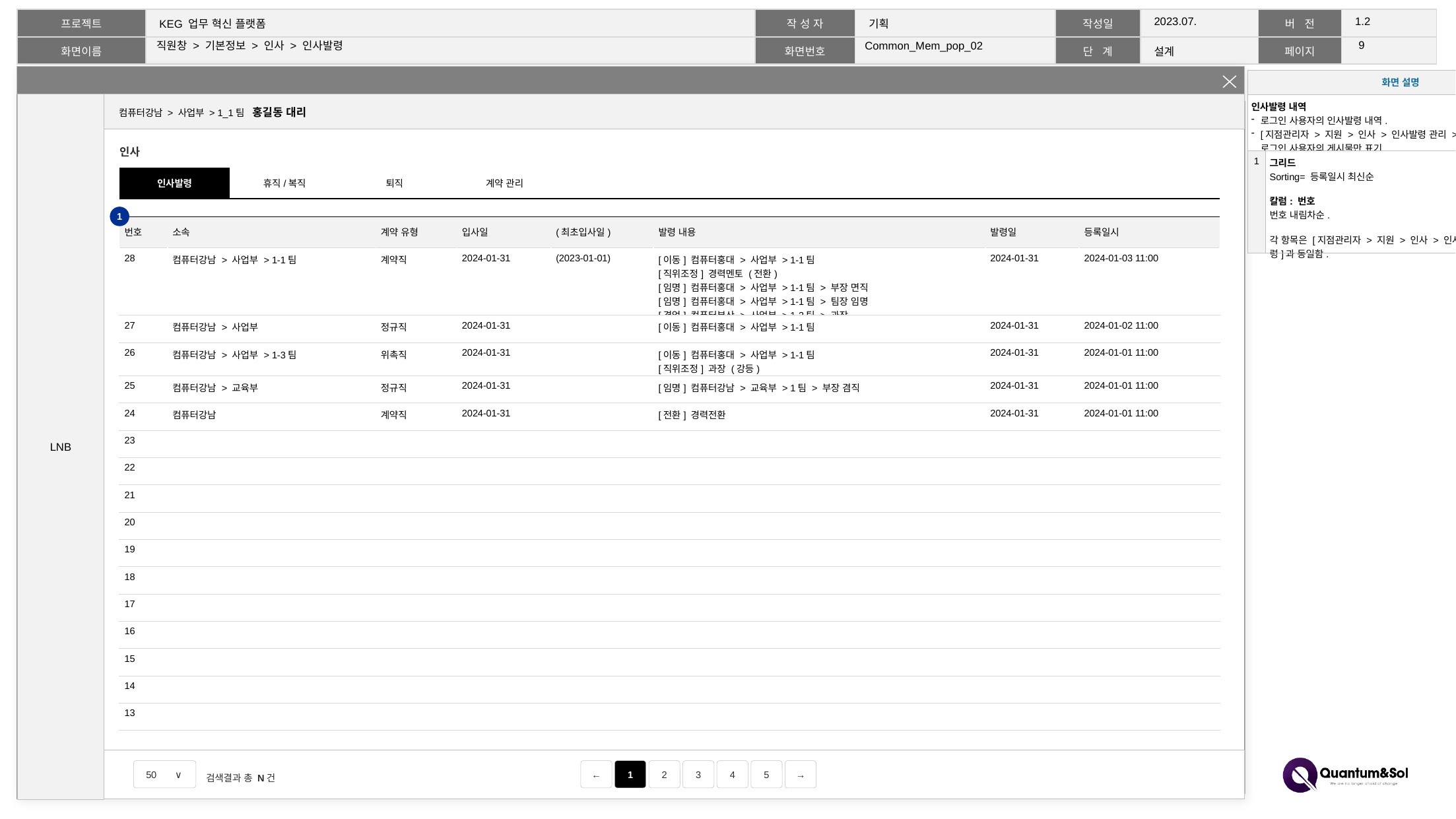

9
Common_Mem_pop_02
# 직원창 > 기본정보 > 인사 > 인사발령
| 화면 설명 |  |
| --- | --- |
| 인사발령 내역 로그인 사용자의 인사발령 내역. [지점관리자 > 지원 > 인사 > 인사발령 관리 > 인사발령]에서 해당 로그인 사용자의 게시물만 표기. |  |
| 1 | 그리드 Sorting= 등록일시 최신순 칼럼: 번호 번호 내림차순. 각 항목은 [지점관리자 > 지원 > 인사 > 인사발령 관리 > 인사발령]과 동일함. |
인사
| 인사발령 | 휴직/복직 | 퇴직 | 계약 관리 |  |  |  |  |  |  |
| --- | --- | --- | --- | --- | --- | --- | --- | --- | --- |
1
| 번호 | 소속 | 계약 유형 | 입사일 | (최초입사일) | 발령 내용 | 발령일 | 등록일시 |
| --- | --- | --- | --- | --- | --- | --- | --- |
| 28 | 컴퓨터강남 > 사업부 > 1-1팀 | 계약직 | 2024-01-31 | (2023-01-01) | [이동] 컴퓨터홍대 > 사업부 > 1-1팀 [직위조정] 경력멘토 (전환) [임명] 컴퓨터홍대 > 사업부 > 1-1팀 > 부장 면직 [임명] 컴퓨터홍대 > 사업부 > 1-1팀 > 팀장 임명 [겸업] 컴퓨터부산 > 사업부 > 1-3팀 > 과장 | 2024-01-31 | 2024-01-03 11:00 |
| 27 | 컴퓨터강남 > 사업부 | 정규직 | 2024-01-31 |  | [이동] 컴퓨터홍대 > 사업부 > 1-1팀 | 2024-01-31 | 2024-01-02 11:00 |
| 26 | 컴퓨터강남 > 사업부 > 1-3팀 | 위촉직 | 2024-01-31 |  | [이동] 컴퓨터홍대 > 사업부 > 1-1팀 [직위조정] 과장 (강등) | 2024-01-31 | 2024-01-01 11:00 |
| 25 | 컴퓨터강남 > 교육부 | 정규직 | 2024-01-31 |  | [임명] 컴퓨터강남 > 교육부 > 1팀 > 부장 겸직 | 2024-01-31 | 2024-01-01 11:00 |
| 24 | 컴퓨터강남 | 계약직 | 2024-01-31 |  | [전환] 경력전환 | 2024-01-31 | 2024-01-01 11:00 |
| 23 |  |  |  |  |  |  |  |
| 22 |  |  |  |  |  |  |  |
| 21 |  |  |  |  |  |  |  |
| 20 |  |  |  |  |  |  |  |
| 19 |  |  |  |  |  |  |  |
| 18 |  |  |  |  |  |  |  |
| 17 |  |  |  |  |  |  |  |
| 16 |  |  |  |  |  |  |  |
| 15 |  |  |  |  |  |  |  |
| 14 |  |  |  |  |  |  |  |
| 13 |  |  |  |  |  |  |  |